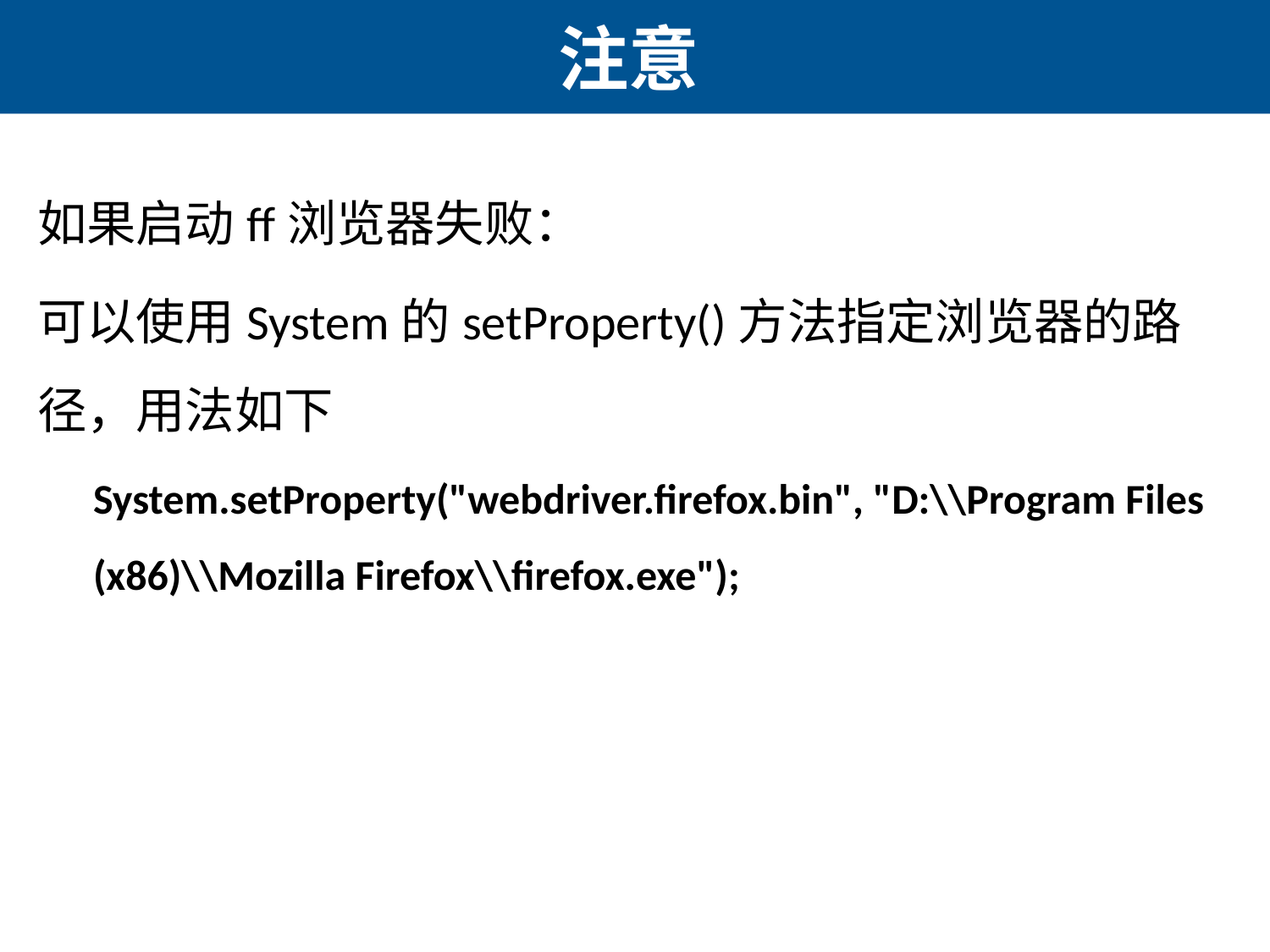

# 注意
如果启动ff浏览器失败：
可以使用System的setProperty()方法指定浏览器的路径，用法如下
System.setProperty("webdriver.firefox.bin", "D:\\Program Files (x86)\\Mozilla Firefox\\firefox.exe");